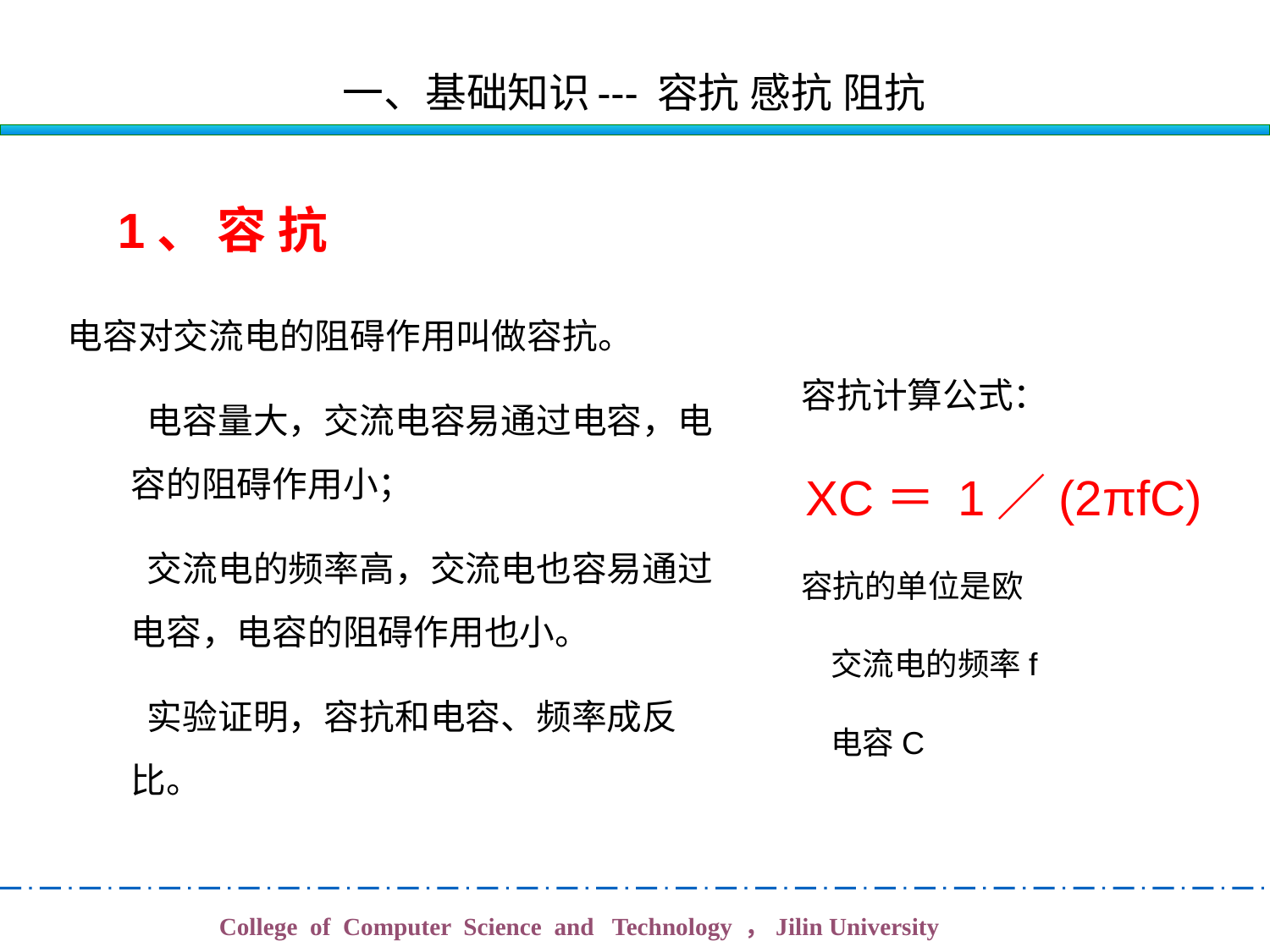

# 一、基础知识--- 容抗 感抗 阻抗
1、 容 抗
电容对交流电的阻碍作用叫做容抗。
 电容量大，交流电容易通过电容，电容的阻碍作用小；
 交流电的频率高，交流电也容易通过电容，电容的阻碍作用也小。
 实验证明，容抗和电容、频率成反比。
容抗计算公式：
XC＝ 1／(2πfC)
容抗的单位是欧
   交流电的频率f
   电容C